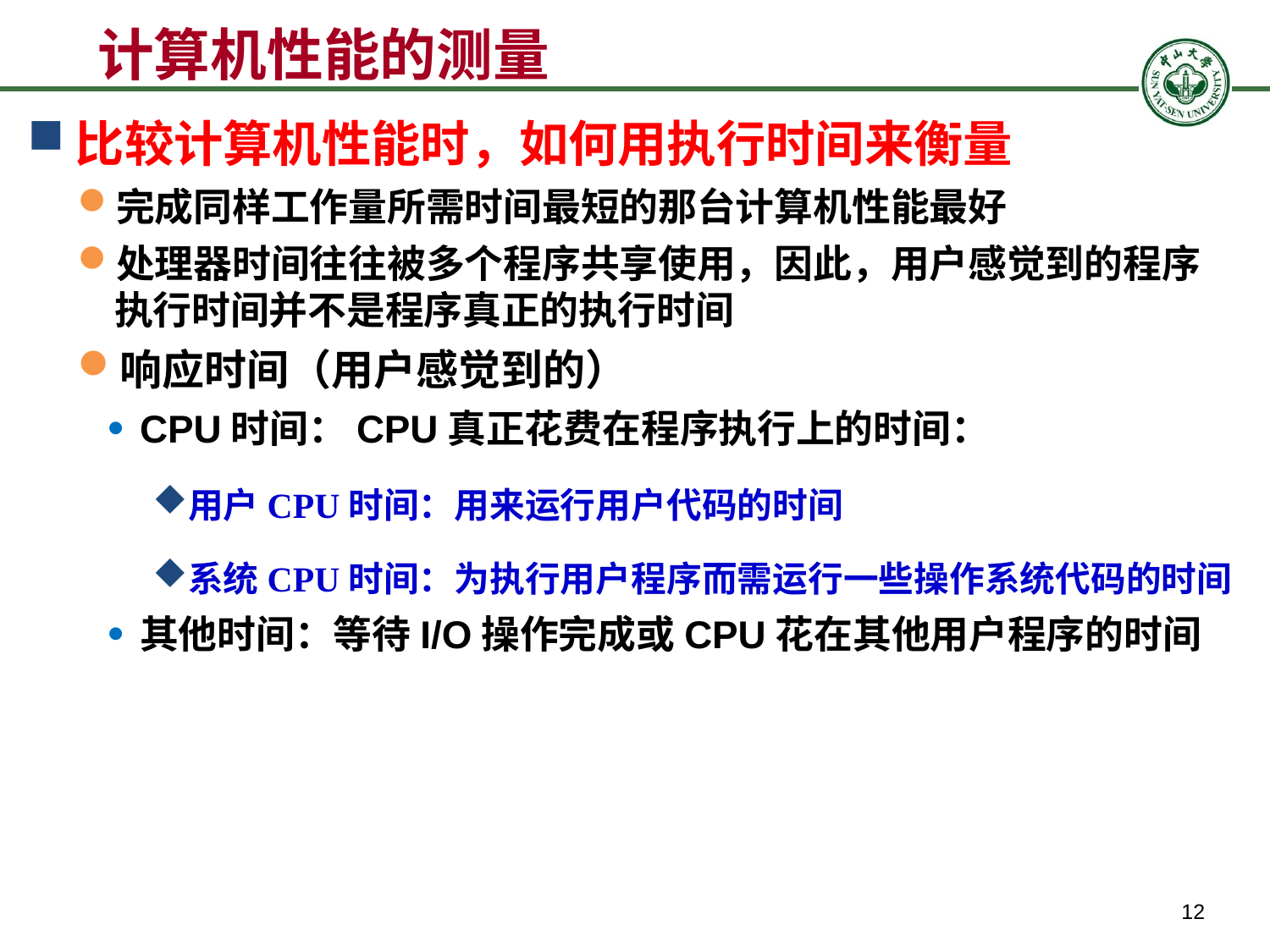

# 计算机性能的测量
比较计算机性能时，如何用执行时间来衡量
完成同样工作量所需时间最短的那台计算机性能最好
处理器时间往往被多个程序共享使用，因此，用户感觉到的程序执行时间并不是程序真正的执行时间
响应时间（用户感觉到的）
CPU时间：CPU真正花费在程序执行上的时间：
用户CPU时间：用来运行用户代码的时间
系统CPU时间：为执行用户程序而需运行一些操作系统代码的时间
其他时间：等待I/O操作完成或CPU花在其他用户程序的时间